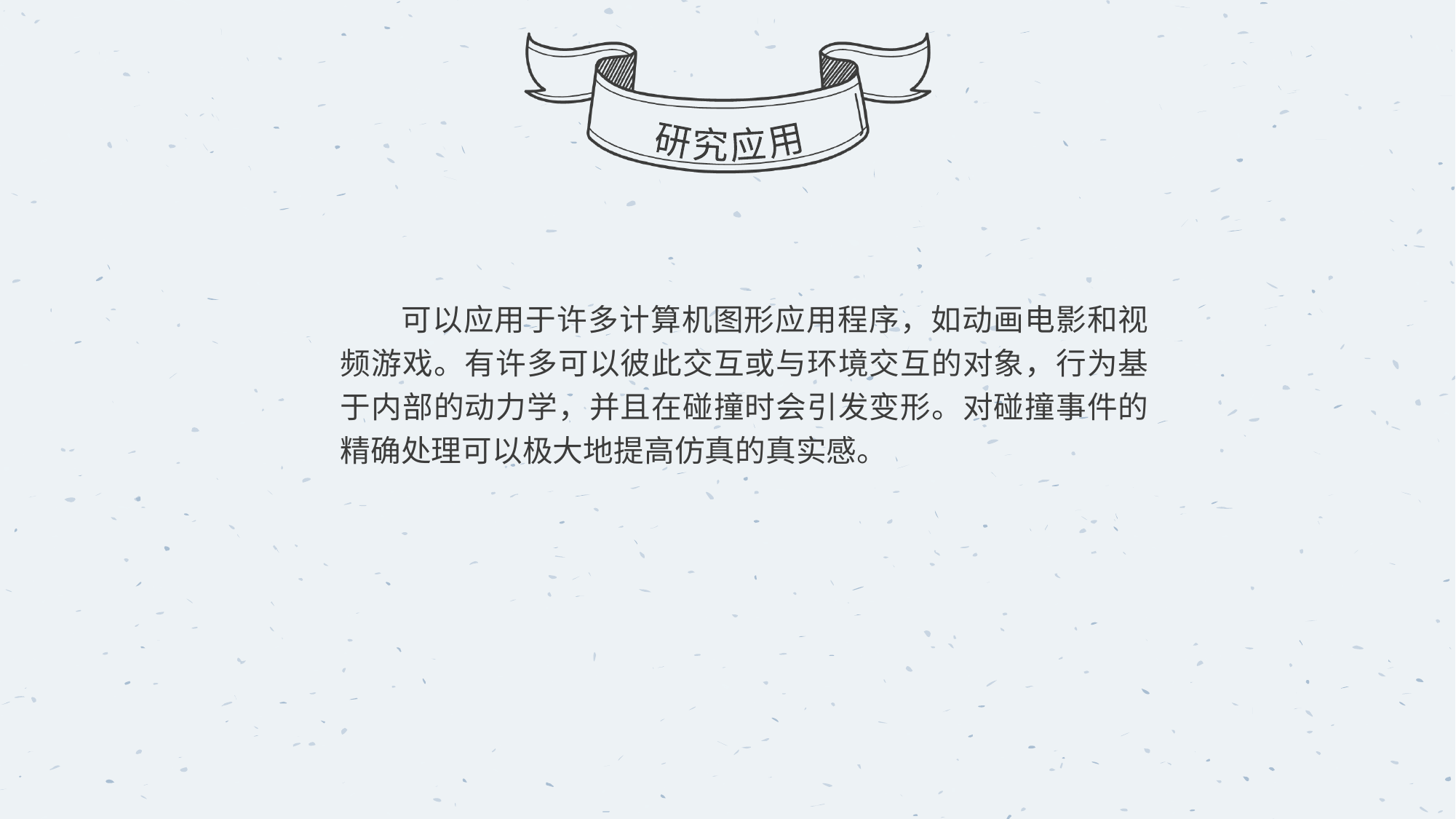

研究应用
       可以应用于许多计算机图形应用程序，如动画电影和视频游戏。有许多可以彼此交互或与环境交互的对象，行为基于内部的动力学，并且在碰撞时会引发变形。对碰撞事件的精确处理可以极大地提高仿真的真实感。